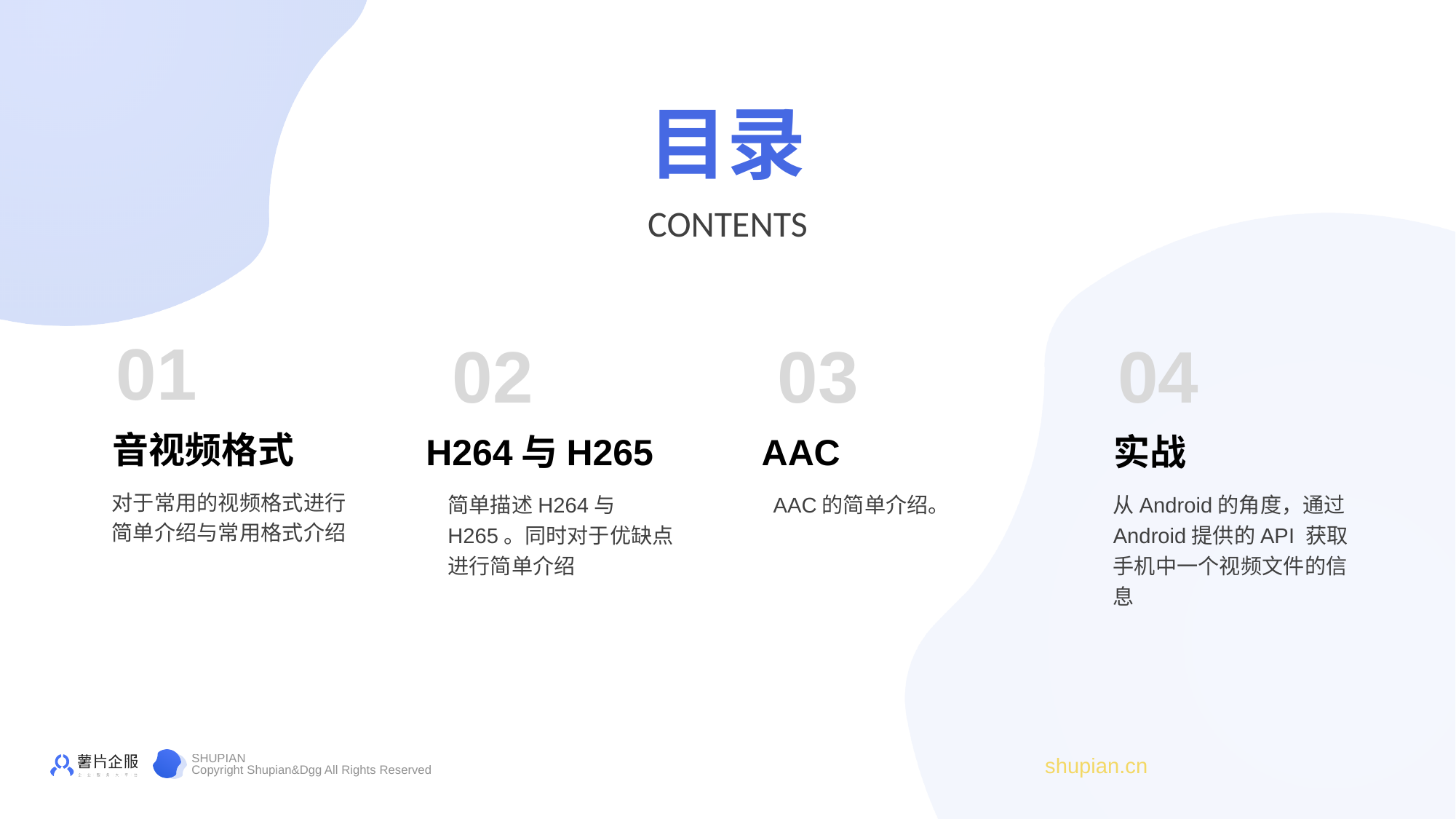

目录
CONTENTS
01
02
03
04
音视频格式
H264与H265
AAC
实战
对于常用的视频格式进行简单介绍与常用格式介绍
简单描述H264与H265。同时对于优缺点进行简单介绍
AAC的简单介绍。
从Android的角度，通过Android提供的API 获取手机中一个视频文件的信息